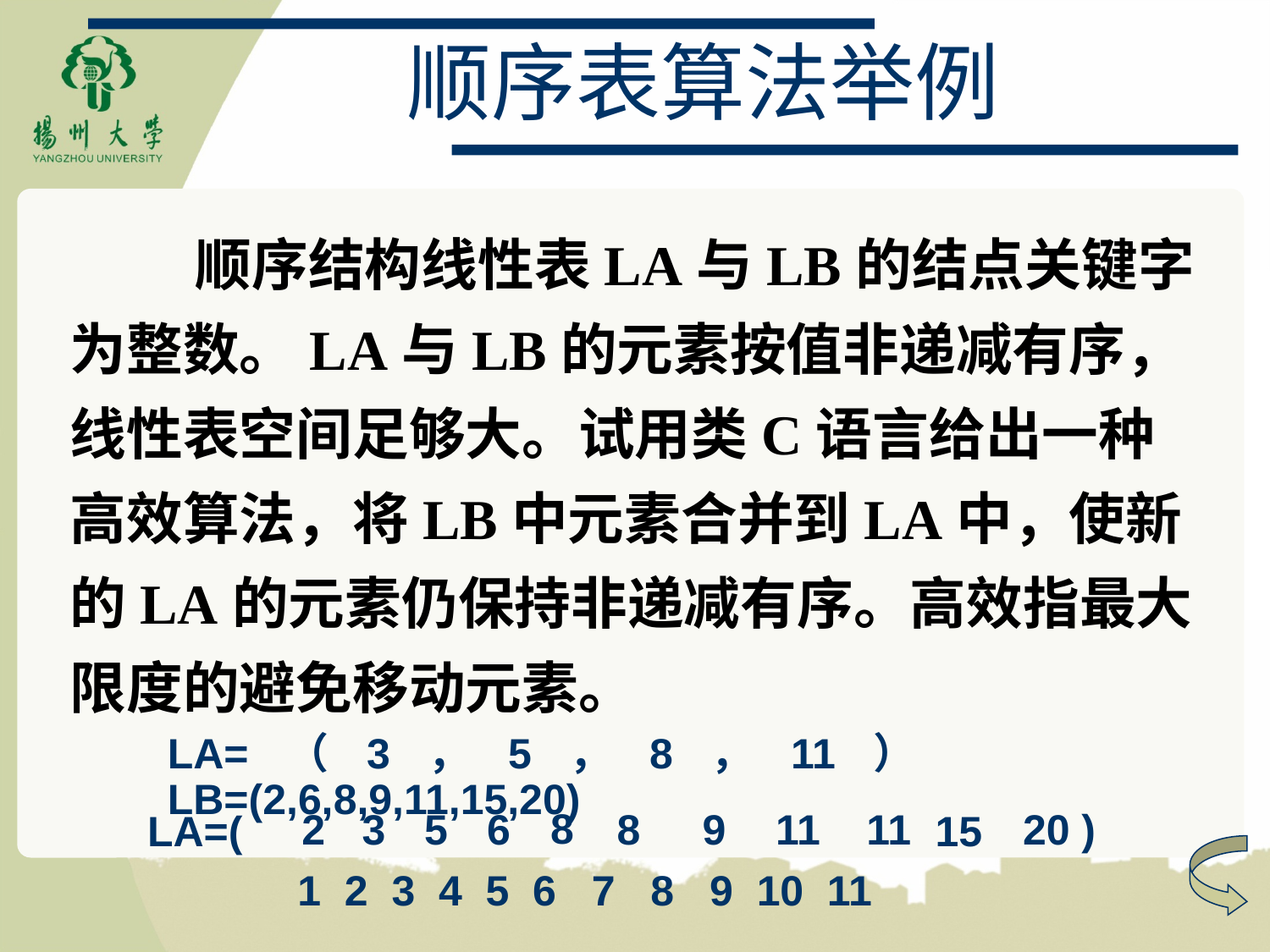

# 顺序表算法举例

  顺序结构线性表LA与LB的结点关键字为整数。LA与LB的元素按值非递减有序，线性表空间足够大。试用类C语言给出一种高效算法，将LB中元素合并到LA中，使新的LA的元素仍保持非递减有序。高效指最大限度的避免移动元素。
LA=（3，5，8，11）    LB=(2,6,8,9,11,15,20)
8
2
3
5
6
8
9
11
11
20 )
LA=(
15

1  2  3  4  5  6   7   8   9  10  11